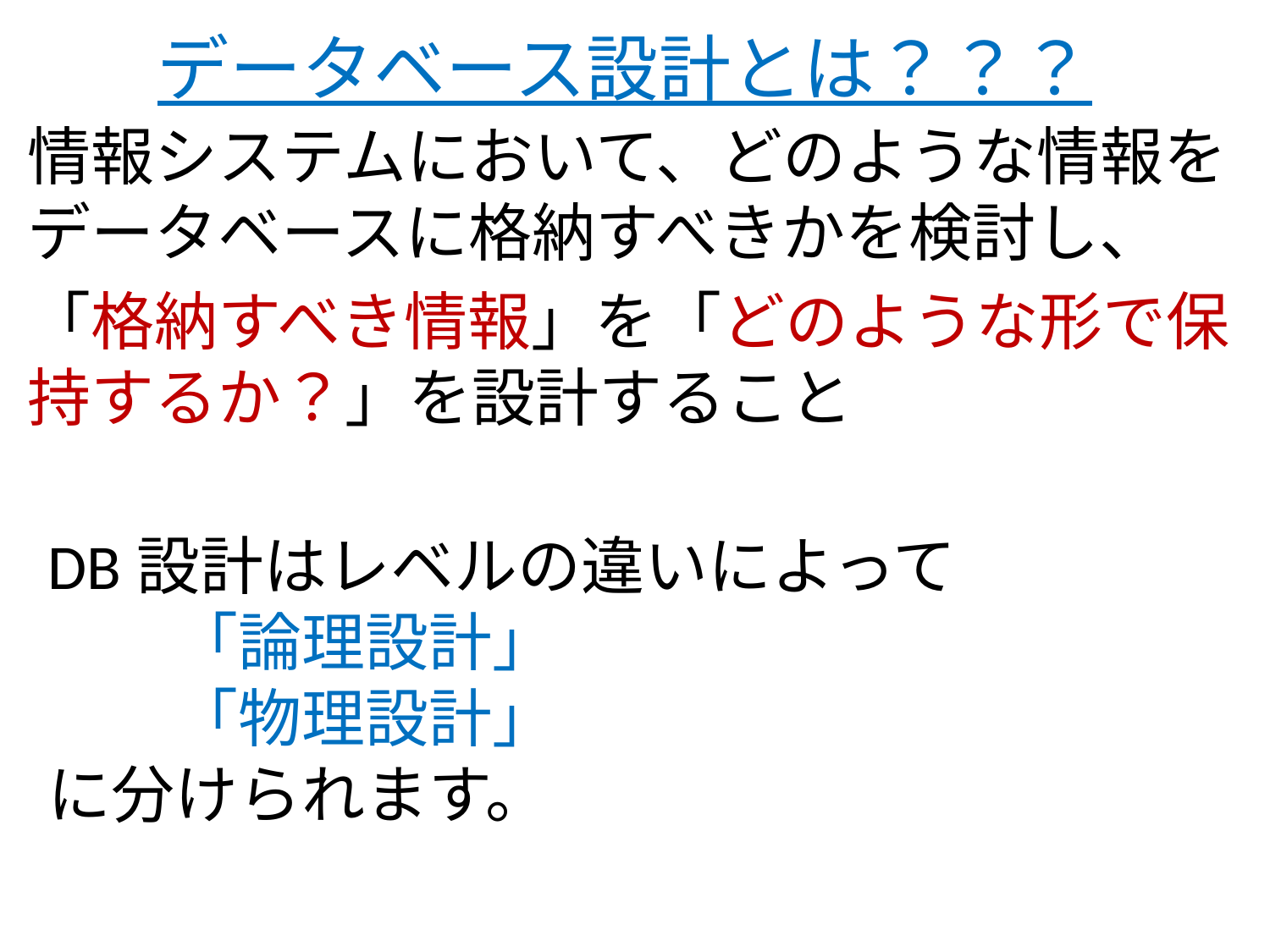

# データベース設計とは？？？
情報システムにおいて、どのような情報をデータベースに格納すべきかを検討し、
「格納すべき情報」を「どのような形で保持するか？」を設計すること
DB設計はレベルの違いによって
「論理設計」
「物理設計」
に分けられます。